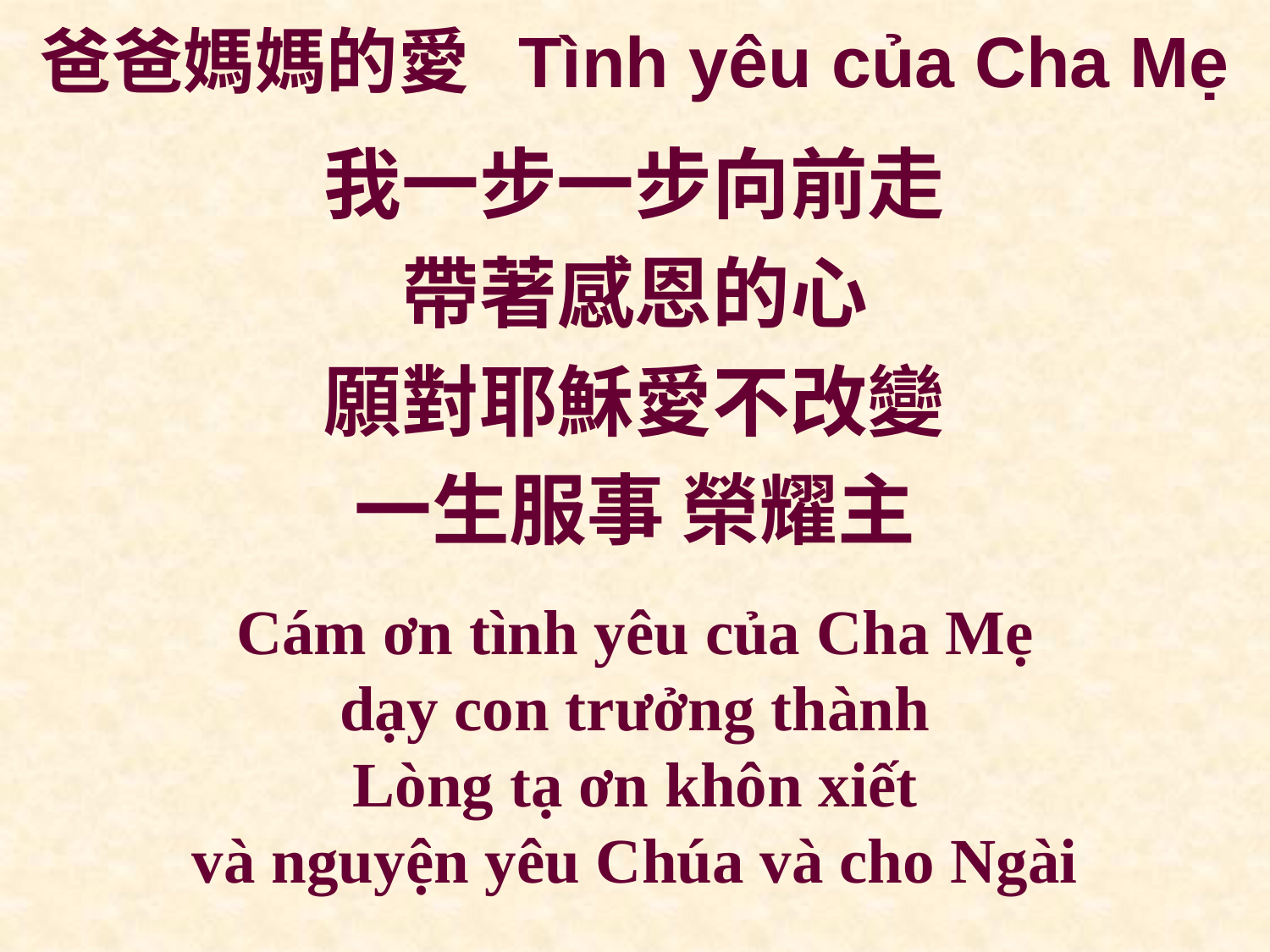

# 爸爸媽媽的愛  Tình yêu của Cha Mẹ
我一步一步向前走
帶著感恩的心
願對耶穌愛不改變
一生服事 榮耀主
Cám ơn tình yêu của Cha Mẹ
dạy con trưởng thành
Lòng tạ ơn khôn xiết
và nguyện yêu Chúa và cho Ngài